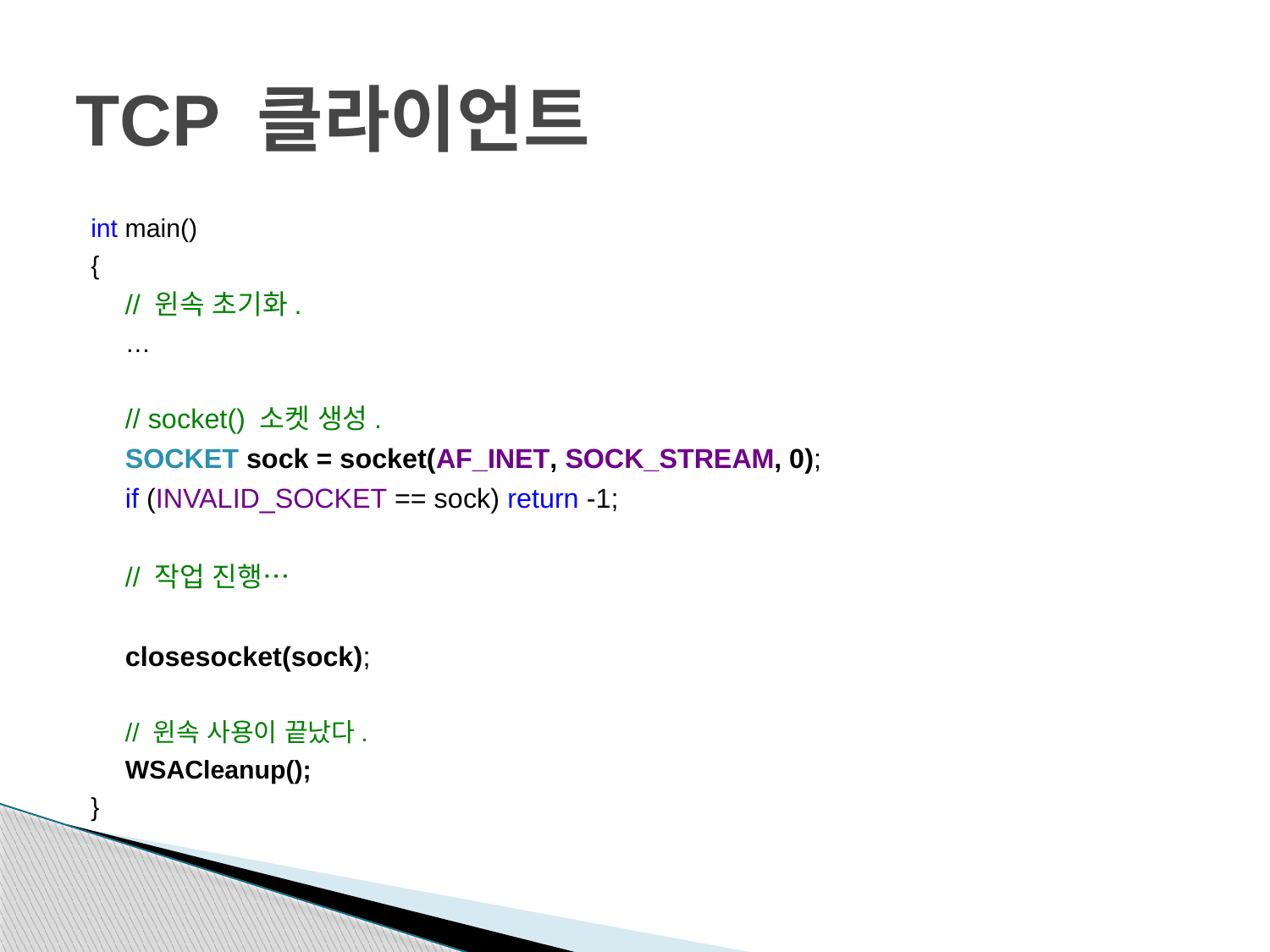

# TCP 클라이언트
int main()
{
	// 윈속 초기화.
	…

	// socket() 소켓 생성.
	SOCKET sock = socket(AF_INET, SOCK_STREAM, 0);
	if (INVALID_SOCKET == sock) return -1;

	// 작업 진행…

	closesocket(sock);

	// 윈속 사용이 끝났다.
	WSACleanup();
}